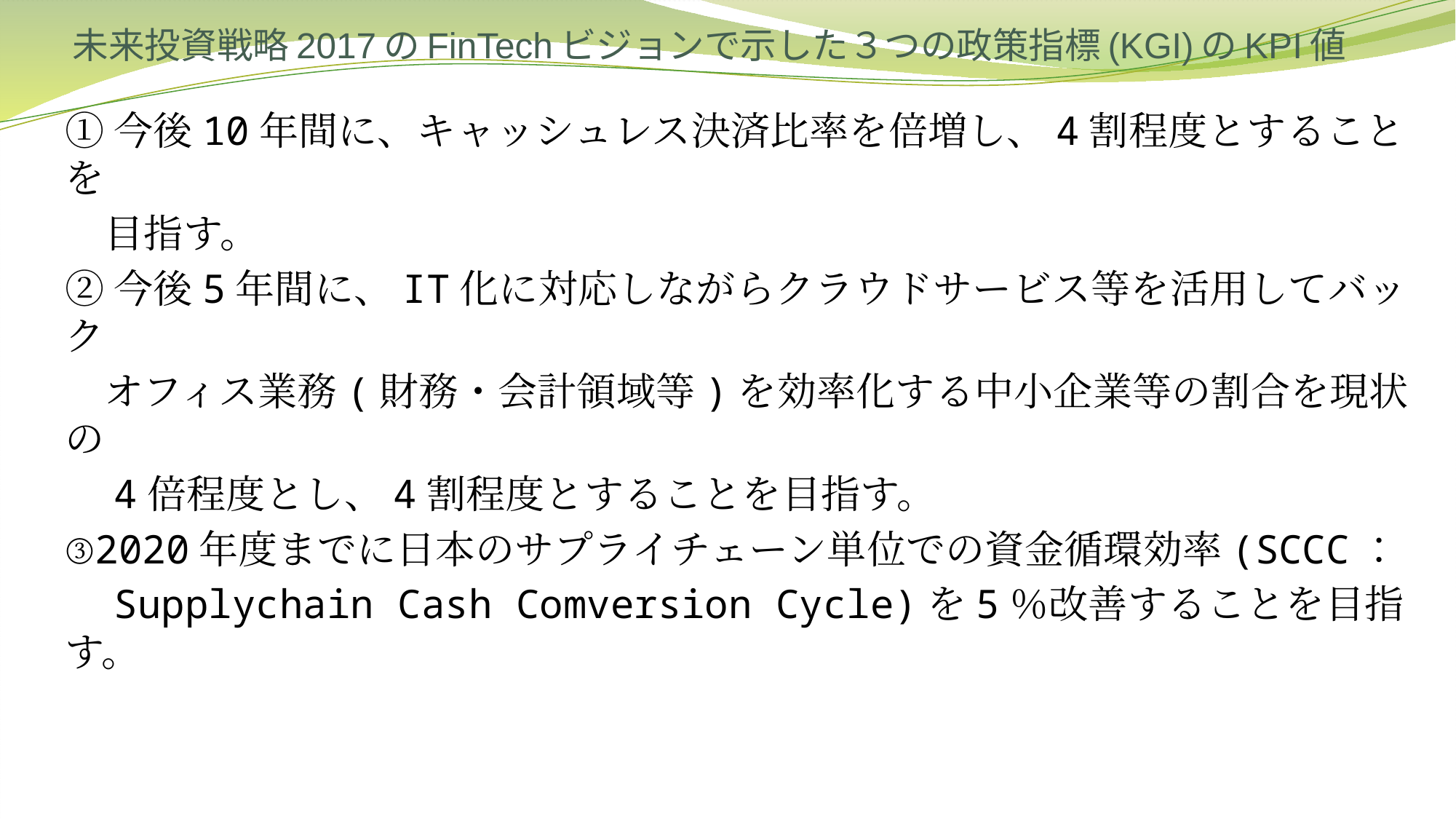

# 未来投資戦略2017のFinTechビジョンで示した３つの政策指標(KGI)のKPI値
①今後10年間に、キャッシュレス決済比率を倍増し、4割程度とすることを
　目指す。
②今後5年間に、IT化に対応しながらクラウドサービス等を活用してバック
　オフィス業務(財務・会計領域等)を効率化する中小企業等の割合を現状の
　4倍程度とし、4割程度とすることを目指す。
③2020年度までに日本のサプライチェーン単位での資金循環効率(SCCC：
　Supplychain Cash Comversion Cycle)を5％改善することを目指す。